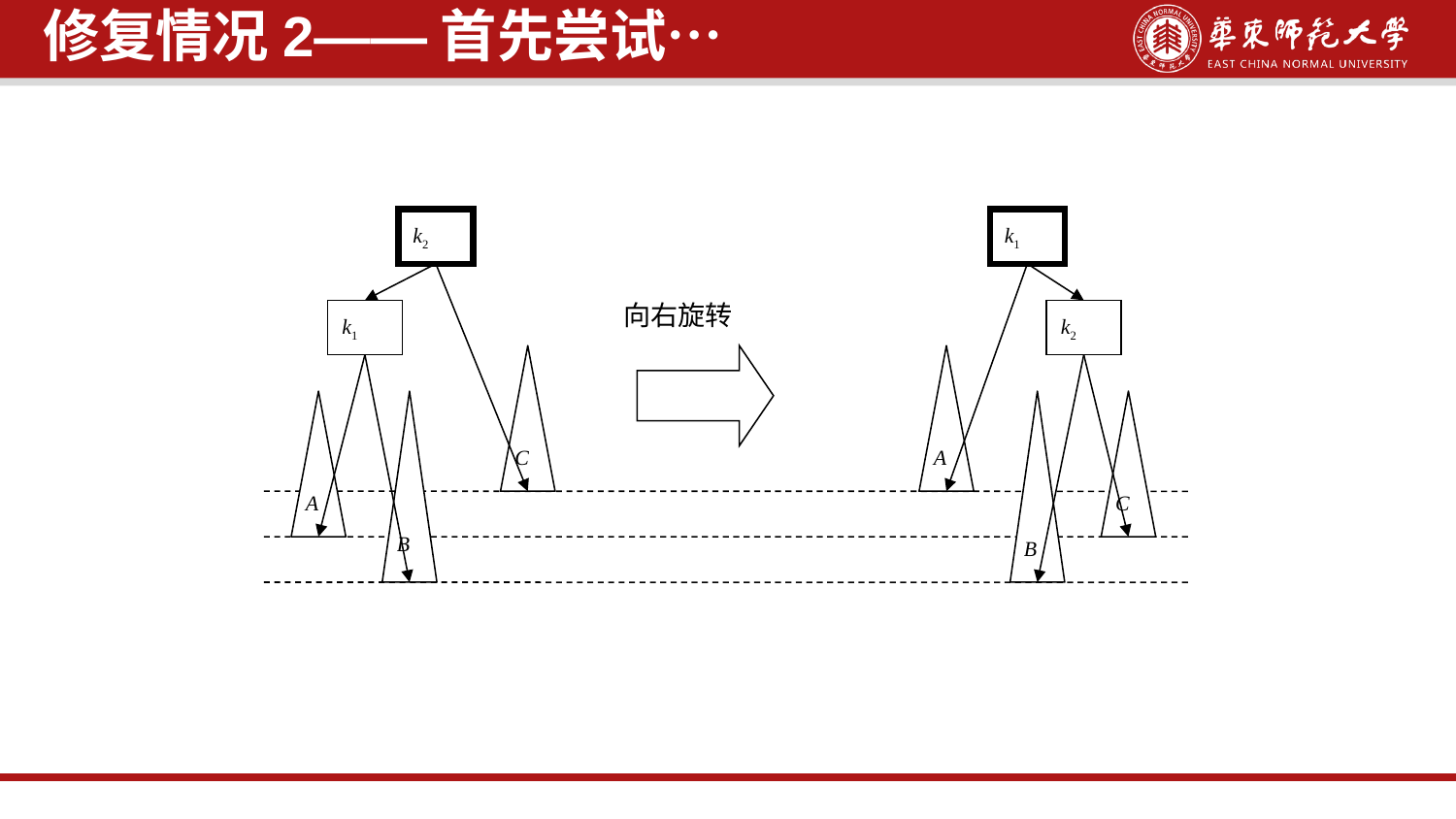

修复情况2——首先尝试…
k2
k1
向右旋转
k1
k2

C
A
A
C

B
B